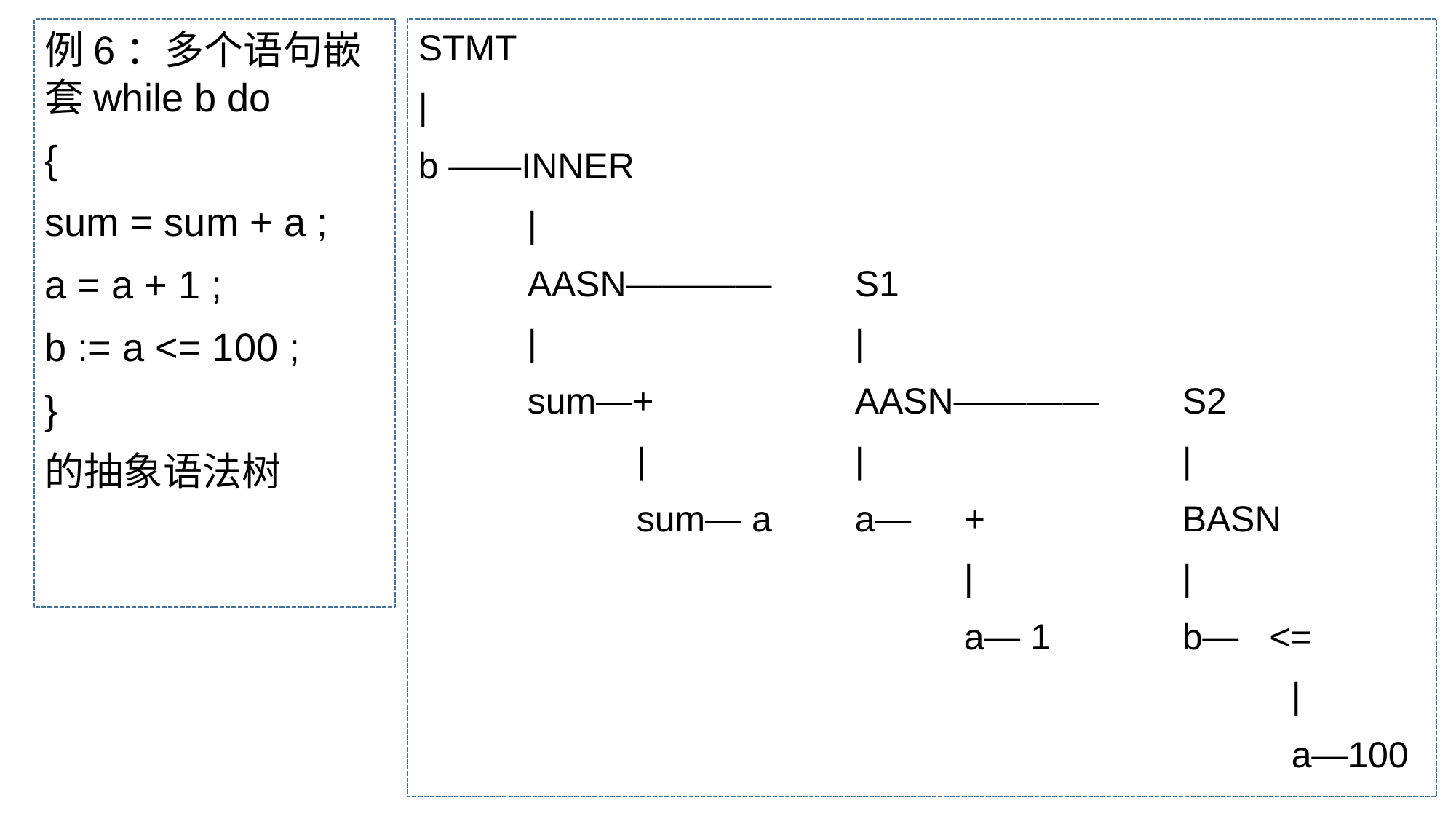

例6：多个语句嵌套while b do
{
sum = sum + a ;
a = a + 1 ;
b := a <= 100 ;
}
的抽象语法树
STMT
|
b ——INNER
	|
	AASN————	S1
	|			|
	sum—+		AASN————	S2
		|		|			|
		sum— a	a— 	+ 		BASN
					|		|
					a— 1		b—   <=
								|
								a—100